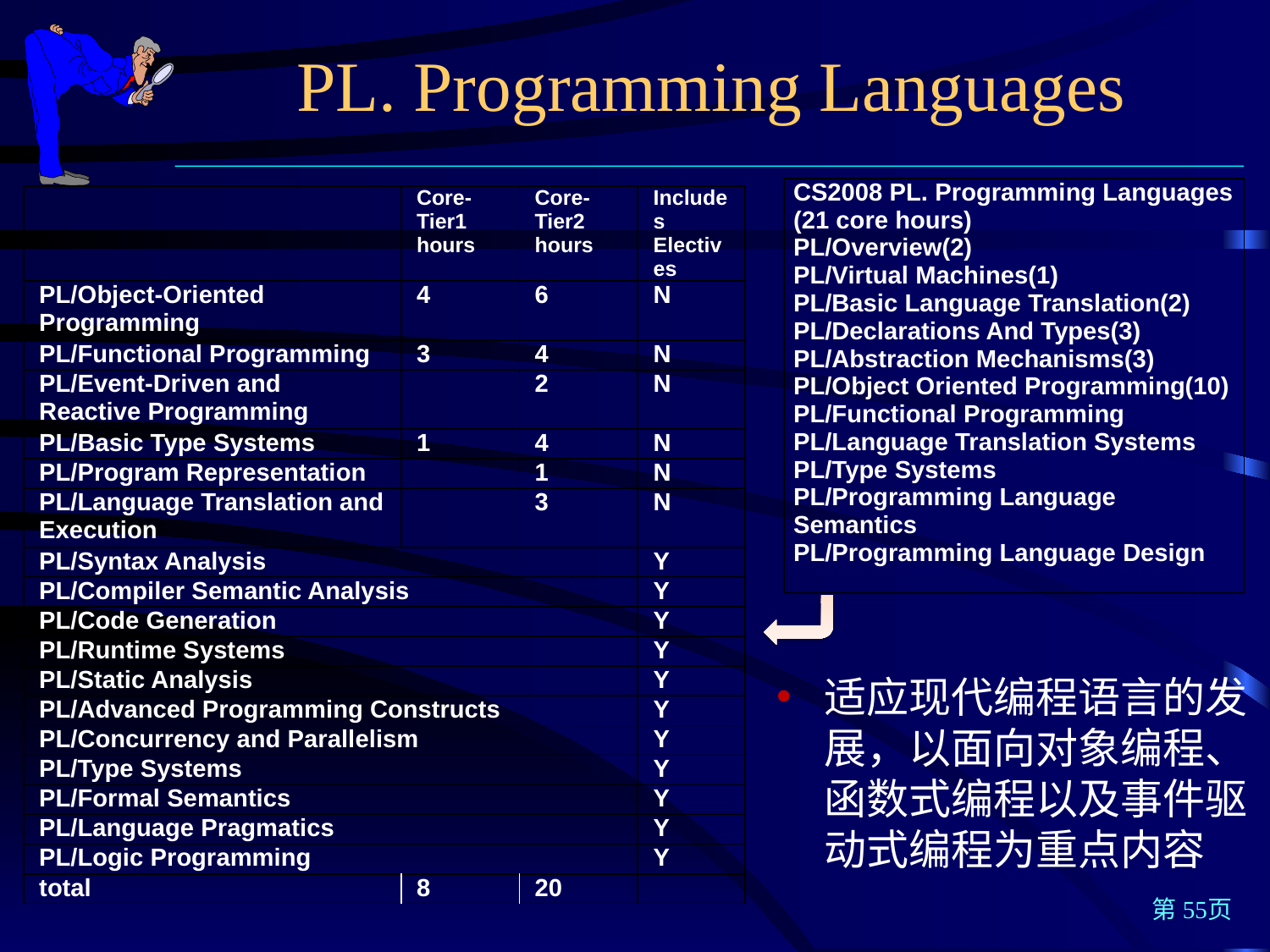

PL. Programming Languages
| CS2008 PL. Programming Languages (21 core hours) PL/Overview(2) PL/Virtual Machines(1) PL/Basic Language Translation(2) PL/Declarations And Types(3) PL/Abstraction Mechanisms(3) PL/Object Oriented Programming(10) PL/Functional Programming PL/Language Translation Systems PL/Type Systems PL/Programming Language Semantics PL/Programming Language Design |
| --- |
|  | Core-Tier1 hours | Core-Tier2 hours | Includes Electives |
| --- | --- | --- | --- |
| PL/Object-Oriented Programming | 4 | 6 | N |
| PL/Functional Programming | 3 | 4 | N |
| PL/Event-Driven and Reactive Programming |  | 2 | N |
| PL/Basic Type Systems | 1 | 4 | N |
| PL/Program Representation |  | 1 | N |
| PL/Language Translation and Execution |  | 3 | N |
| PL/Syntax Analysis |  |  | Y |
| PL/Compiler Semantic Analysis |  |  | Y |
| PL/Code Generation |  |  | Y |
| PL/Runtime Systems |  |  | Y |
| PL/Static Analysis |  |  | Y |
| PL/Advanced Programming Constructs |  |  | Y |
| PL/Concurrency and Parallelism |  |  | Y |
| PL/Type Systems |  |  | Y |
| PL/Formal Semantics |  |  | Y |
| PL/Language Pragmatics |  |  | Y |
| PL/Logic Programming |  |  | Y |
| total | 8 | 20 |  |

适应现代编程语言的发展，以面向对象编程、函数式编程以及事件驱动式编程为重点内容
第55页